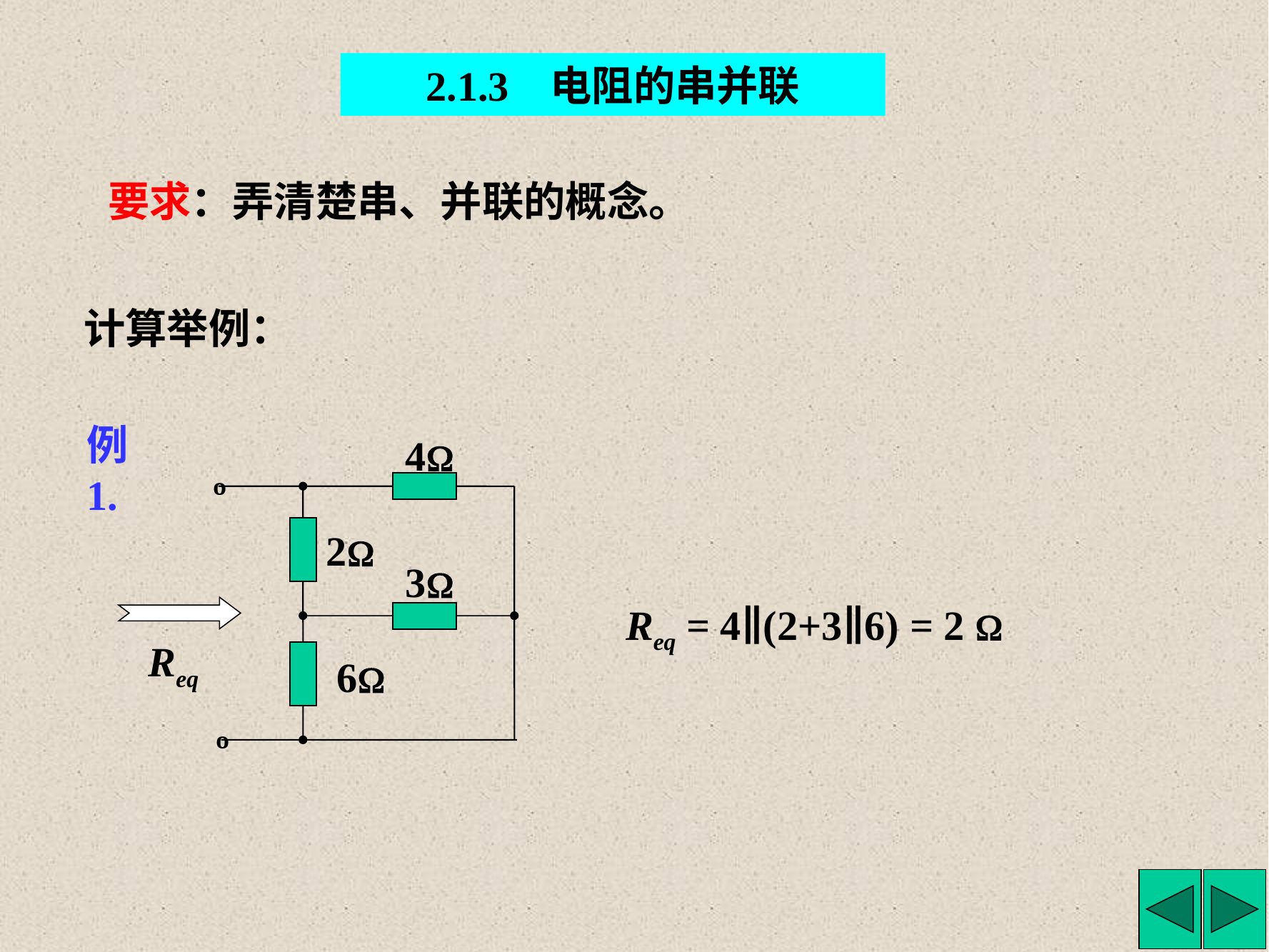

2.1.3   电阻的串并联
要求：弄清楚串、并联的概念。
  计算举例：
例1.
4Ω

º

2Ω
3Ω

6Ω
º

Req = 4∥(2+3∥6) = 2 Ω

Req